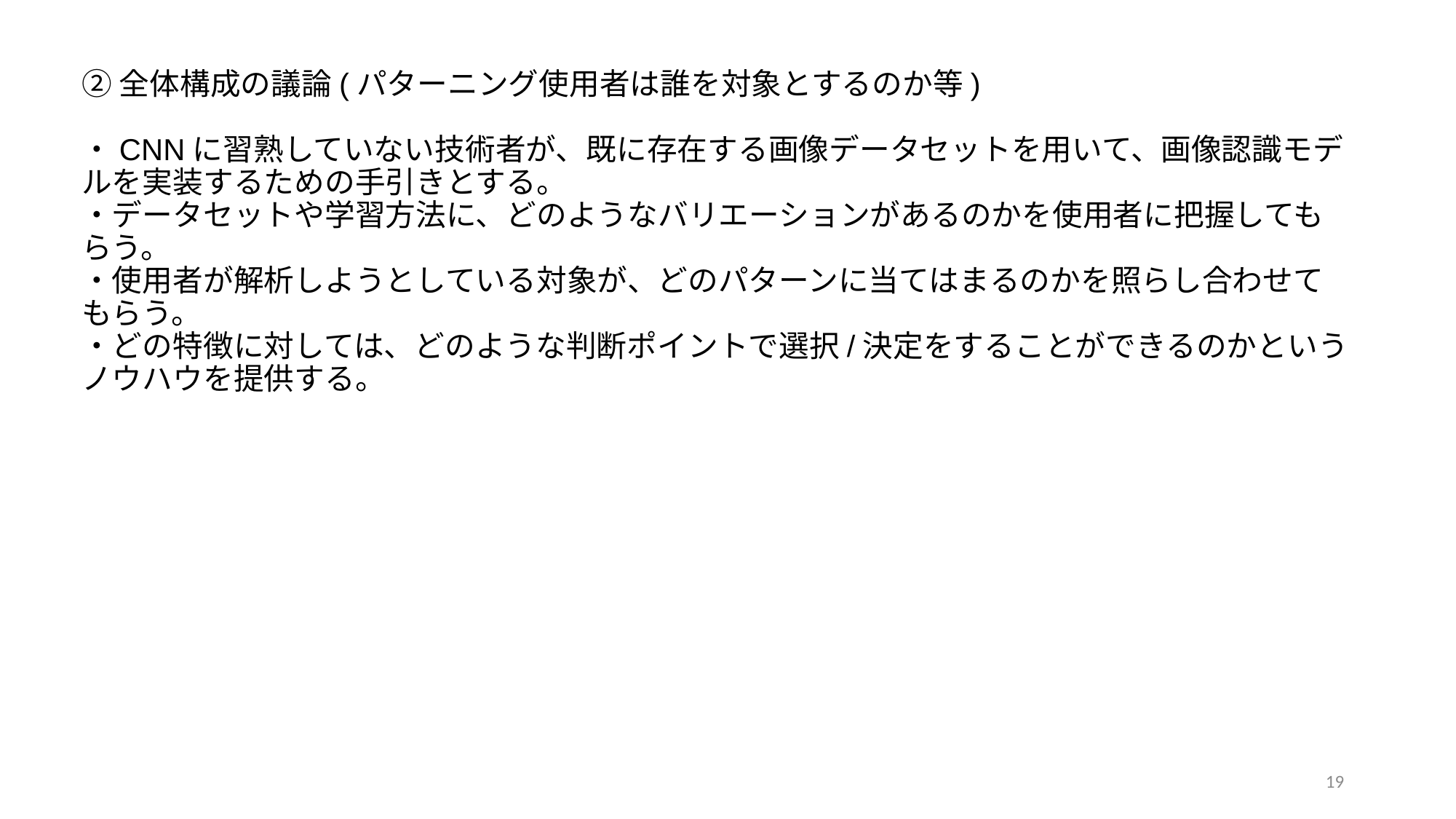

# ②全体構成の議論(パターニング使用者は誰を対象とするのか等) ・CNNに習熟していない技術者が、既に存在する画像データセットを用いて、画像認識モデルを実装するための手引きとする。 ・データセットや学習方法に、どのようなバリエーションがあるのかを使用者に把握してもらう。 ・使用者が解析しようとしている対象が、どのパターンに当てはまるのかを照らし合わせてもらう。 ・どの特徴に対しては、どのような判断ポイントで選択/決定をすることができるのかというノウハウを提供する。
19